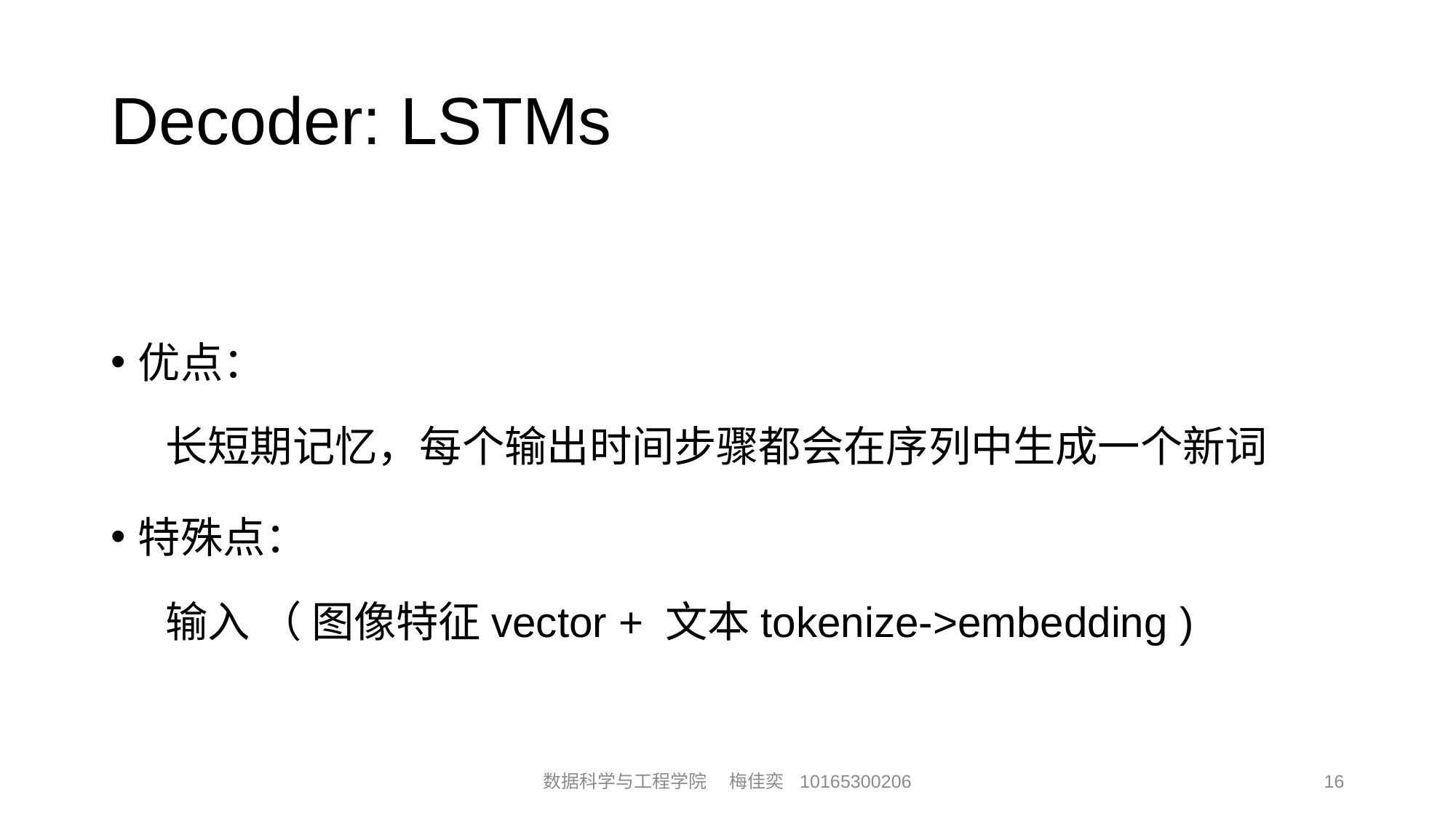

# Decoder: LSTMs
优点：
长短期记忆，每个输出时间步骤都会在序列中生成一个新词
特殊点：
输入 （ 图像特征vector + 文本tokenize->embedding )
数据科学与工程学院    梅佳奕  10165300206
16